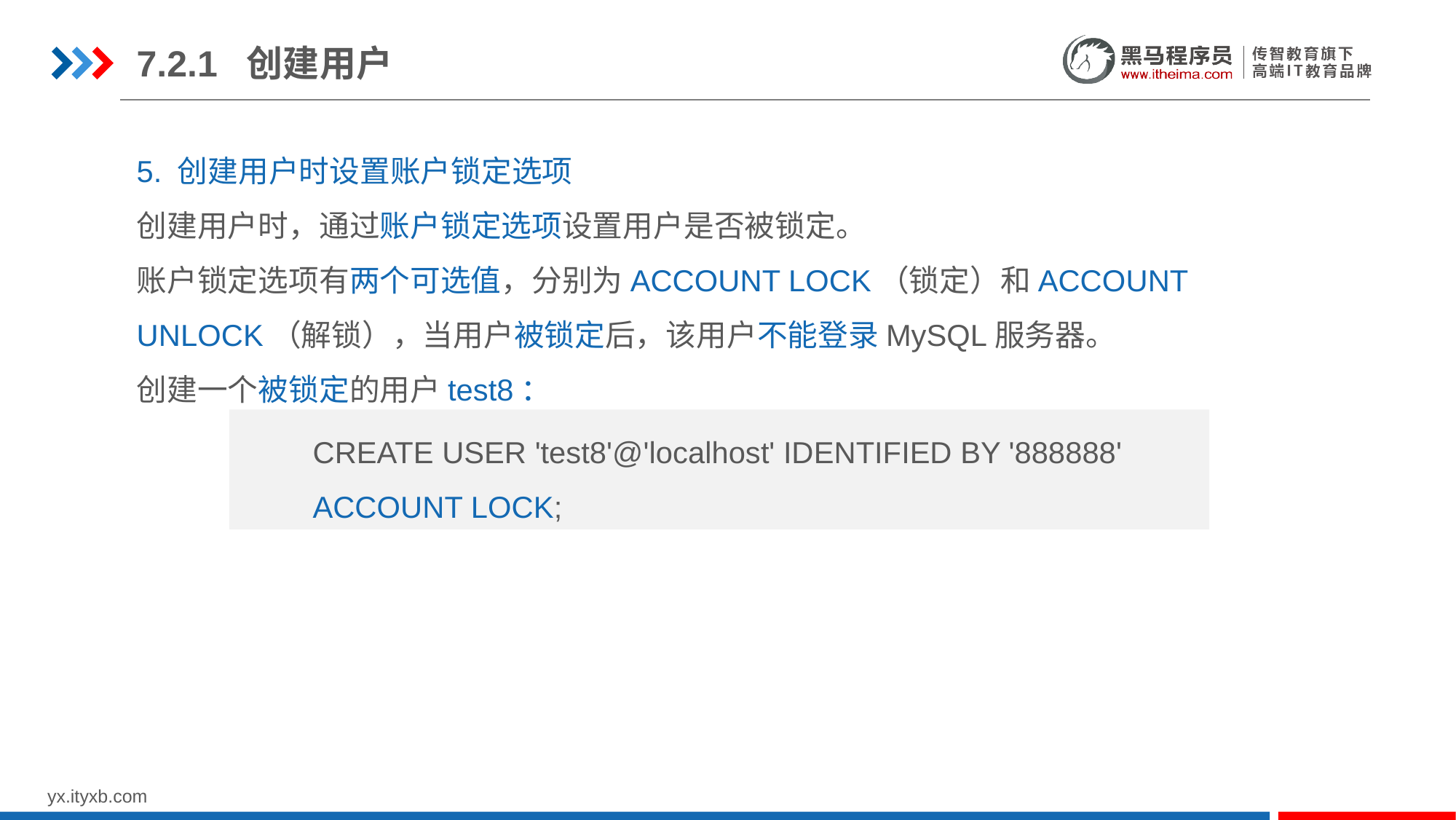

7.2.1  创建用户
5. 创建用户时设置账户锁定选项
创建用户时，通过账户锁定选项设置用户是否被锁定。
账户锁定选项有两个可选值，分别为ACCOUNT LOCK（锁定）和ACCOUNT UNLOCK（解锁），当用户被锁定后，该用户不能登录MySQL服务器。
创建一个被锁定的用户test8：
CREATE USER 'test8'@'localhost' IDENTIFIED BY '888888'
ACCOUNT LOCK;